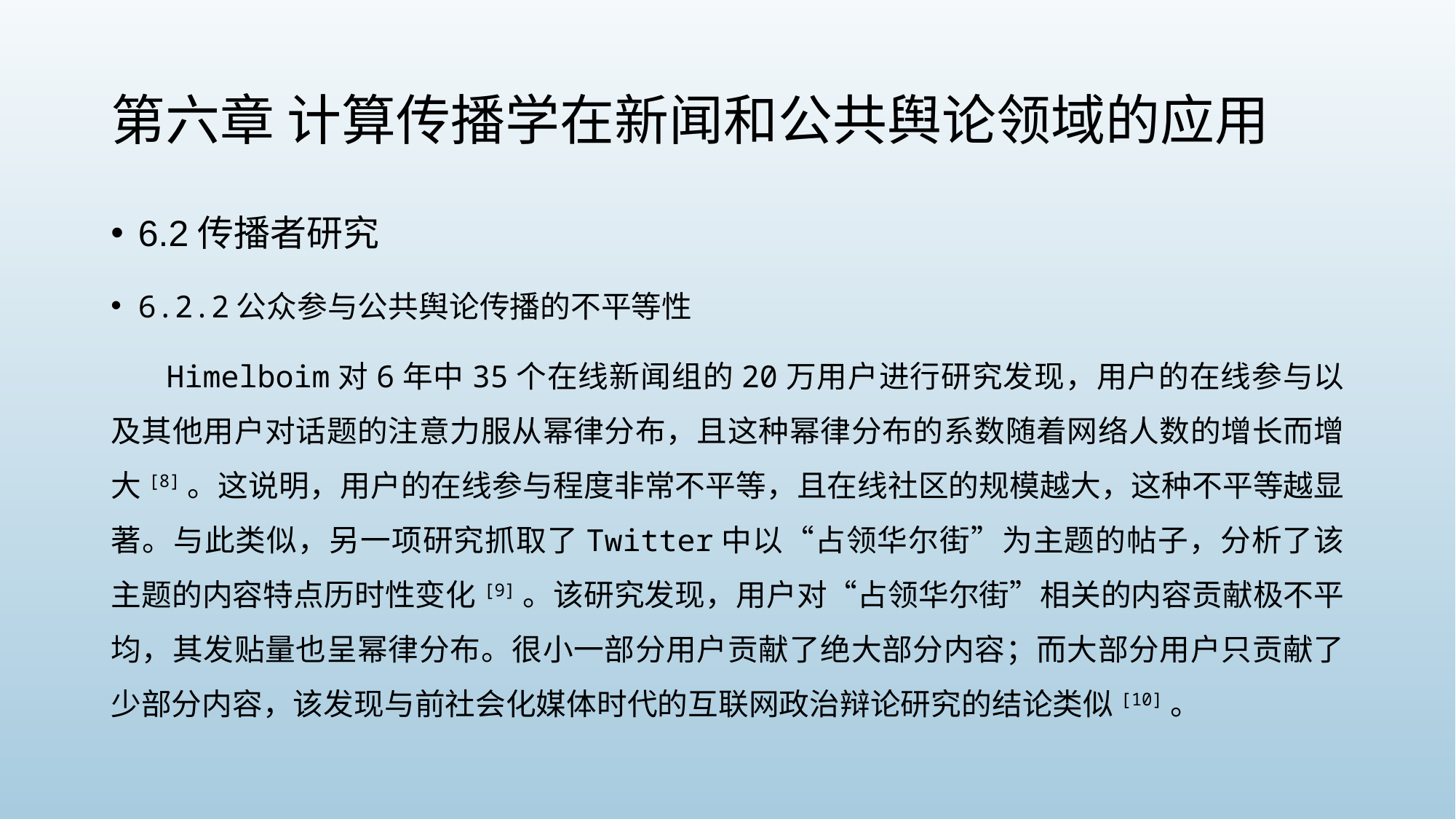

# 第六章 计算传播学在新闻和公共舆论领域的应用
6.2传播者研究
6.2.2公众参与公共舆论传播的不平等性
        Himelboim对6年中35个在线新闻组的20万用户进行研究发现，用户的在线参与以及其他用户对话题的注意力服从幂律分布，且这种幂律分布的系数随着网络人数的增长而增大[8]。这说明，用户的在线参与程度非常不平等，且在线社区的规模越大，这种不平等越显著。与此类似，另一项研究抓取了Twitter中以“占领华尔街”为主题的帖子，分析了该主题的内容特点历时性变化[9]。该研究发现，用户对“占领华尔街”相关的内容贡献极不平均，其发贴量也呈幂律分布。很小一部分用户贡献了绝大部分内容；而大部分用户只贡献了少部分内容，该发现与前社会化媒体时代的互联网政治辩论研究的结论类似[10]。